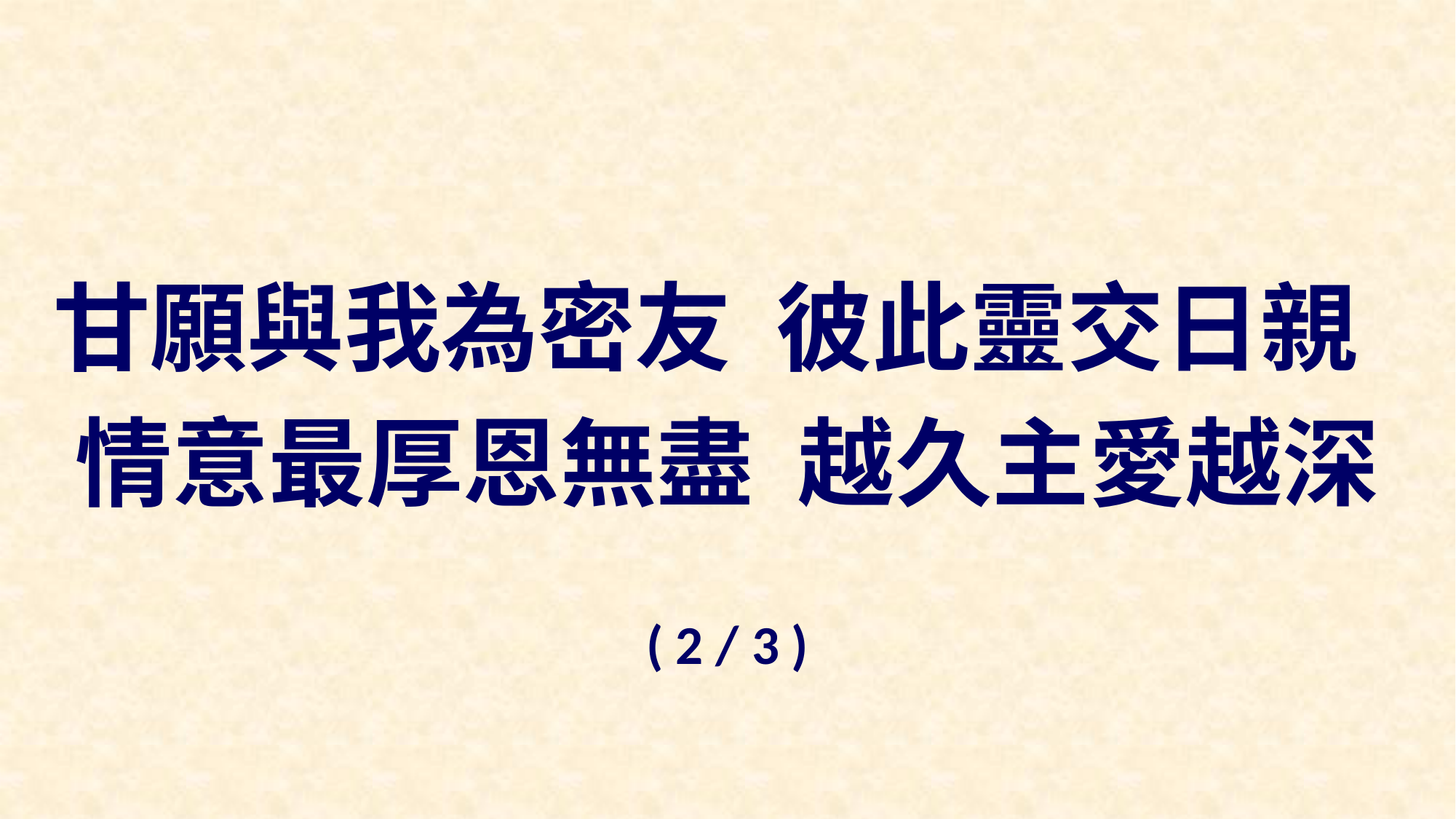

甘願與我為密友  彼此靈交日親
情意最厚恩無盡  越久主愛越深
( 2 / 3 )